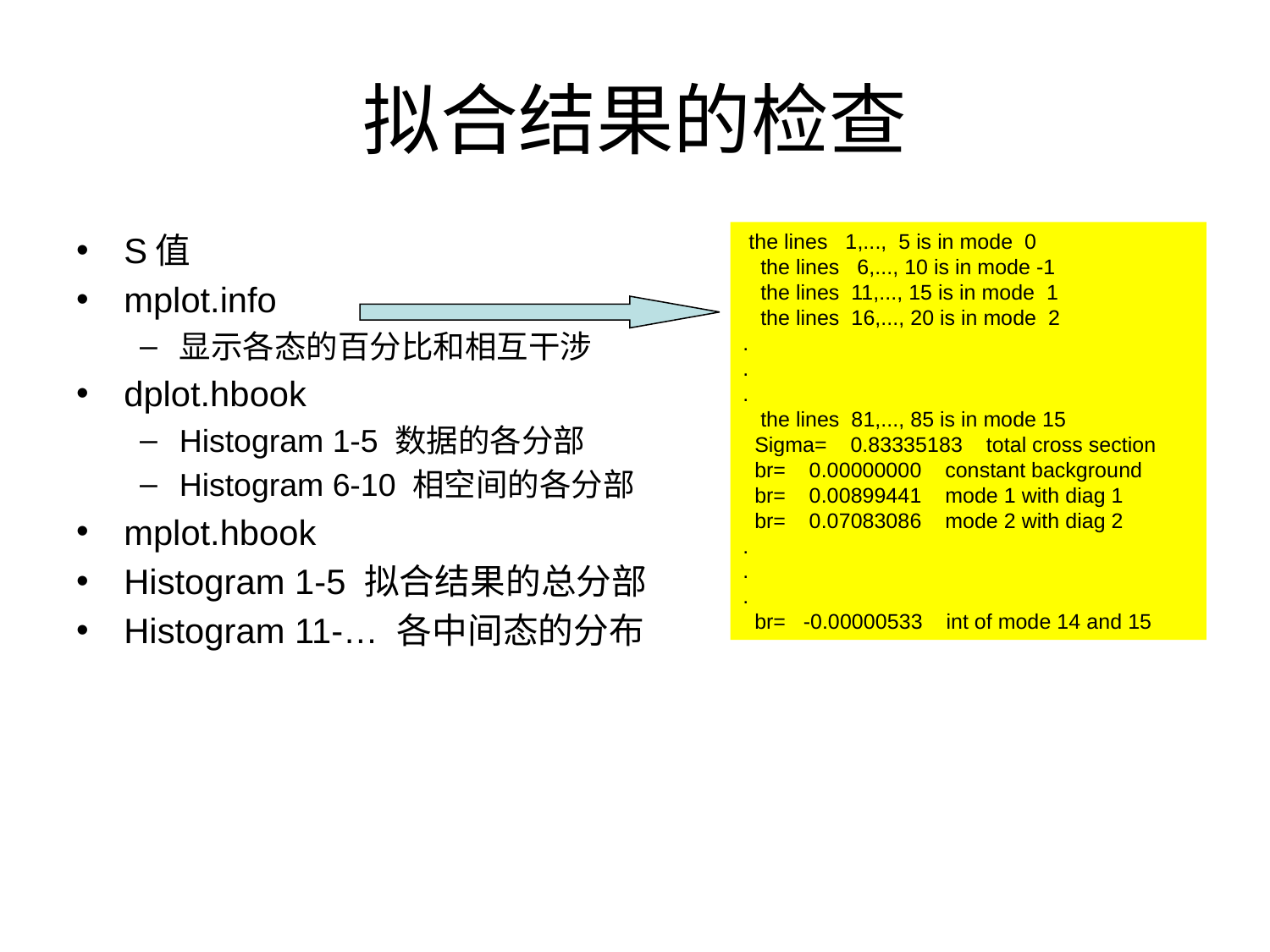

# 拟合结果的检查
S值
mplot.info
显示各态的百分比和相互干涉
dplot.hbook
Histogram 1-5 数据的各分部
Histogram 6-10 相空间的各分部
mplot.hbook
Histogram 1-5 拟合结果的总分部
Histogram 11-… 各中间态的分布

 the lines   1,...,  5 is in mode  0
   the lines   6,..., 10 is in mode -1
   the lines  11,..., 15 is in mode  1
   the lines  16,..., 20 is in mode  2
.
.
.
   the lines  81,..., 85 is in mode 15
  Sigma=    0.83335183    total cross section
  br=    0.00000000    constant background
  br=    0.00899441    mode 1 with diag 1
  br=    0.07083086    mode 2 with diag 2
.
.
.
  br=   -0.00000533    int of mode 14 and 15